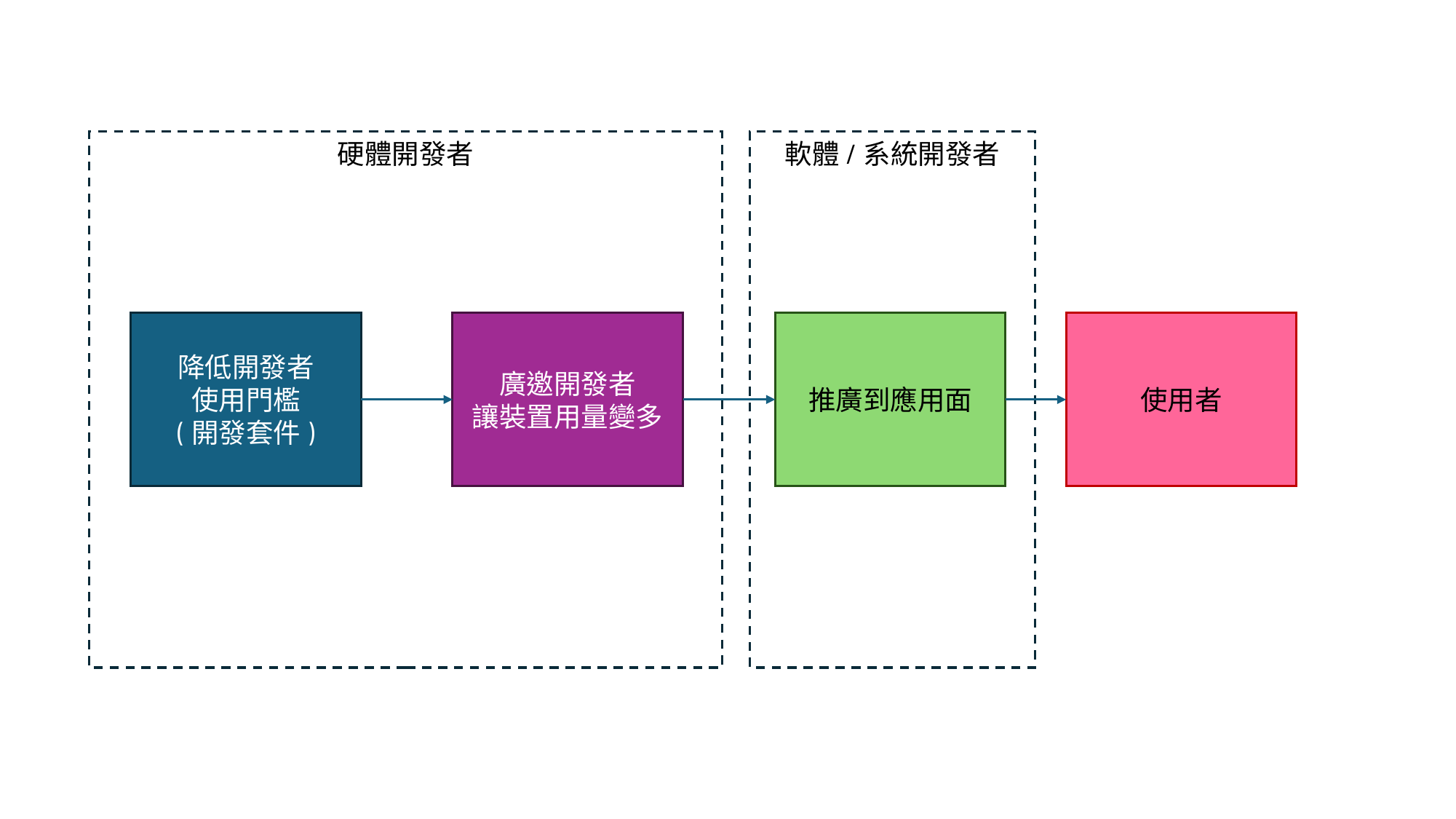

硬體開發者
軟體/系統開發者
降低開發者
使用門檻
(開發套件)
推廣到應用面
使用者
廣邀開發者
讓裝置用量變多